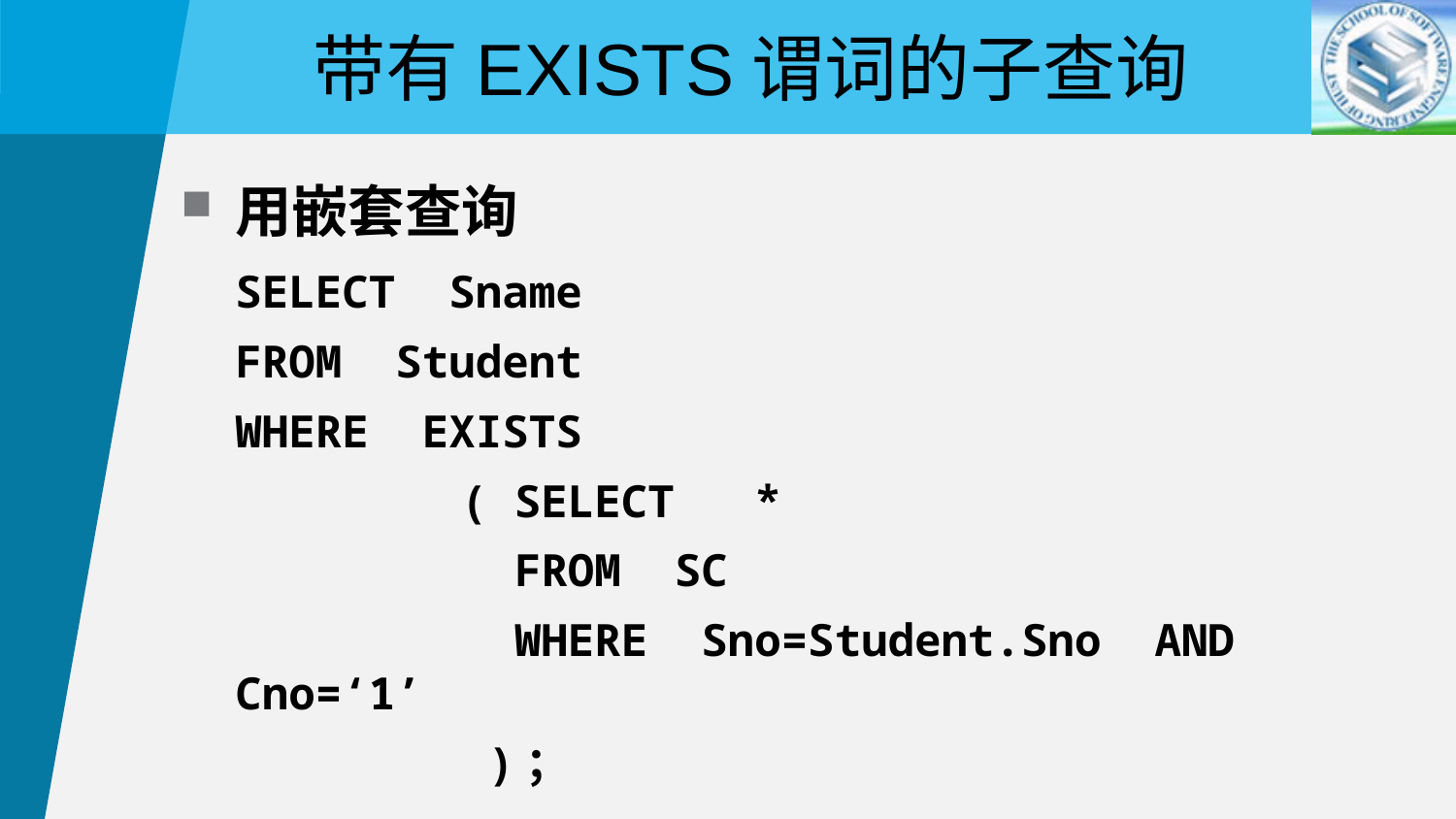

带有EXISTS谓词的子查询
用嵌套查询
	SELECT  Sname
	FROM  Student
	WHERE  EXISTS
		   ( SELECT   *
		     FROM  SC
		     WHERE  Sno=Student.Sno  AND Cno=‘1’
 		    )；